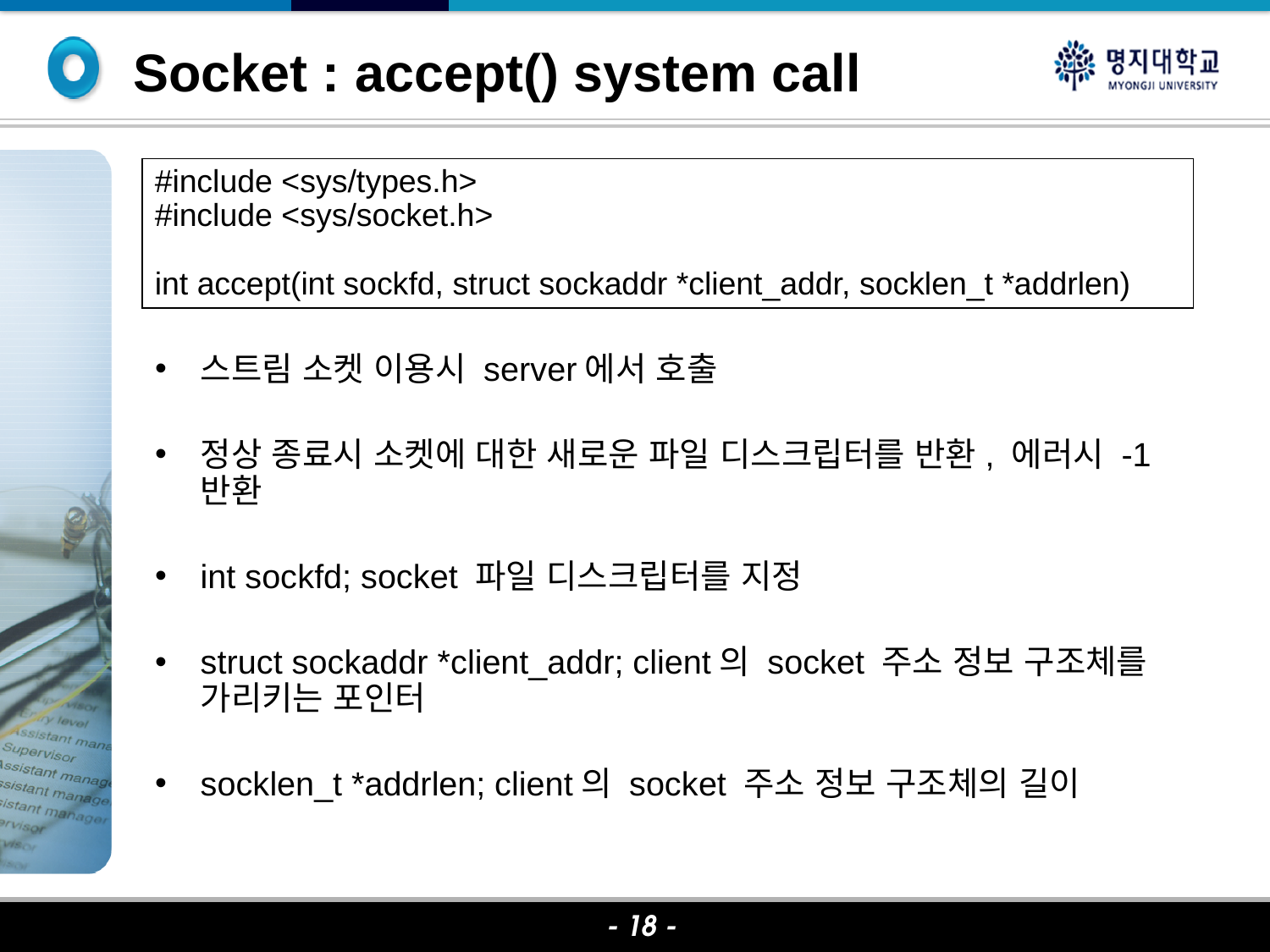

Socket : accept() system call
#include <sys/types.h>
#include <sys/socket.h>

int accept(int sockfd, struct sockaddr *client_addr, socklen_t *addrlen)
스트림 소켓 이용시 server에서 호출

정상 종료시 소켓에 대한 새로운 파일 디스크립터를 반환, 에러시 -1 반환

int sockfd; socket 파일 디스크립터를 지정

struct sockaddr *client_addr; client의 socket 주소 정보 구조체를 가리키는 포인터

socklen_t *addrlen; client의 socket 주소 정보 구조체의 길이
- 18 -